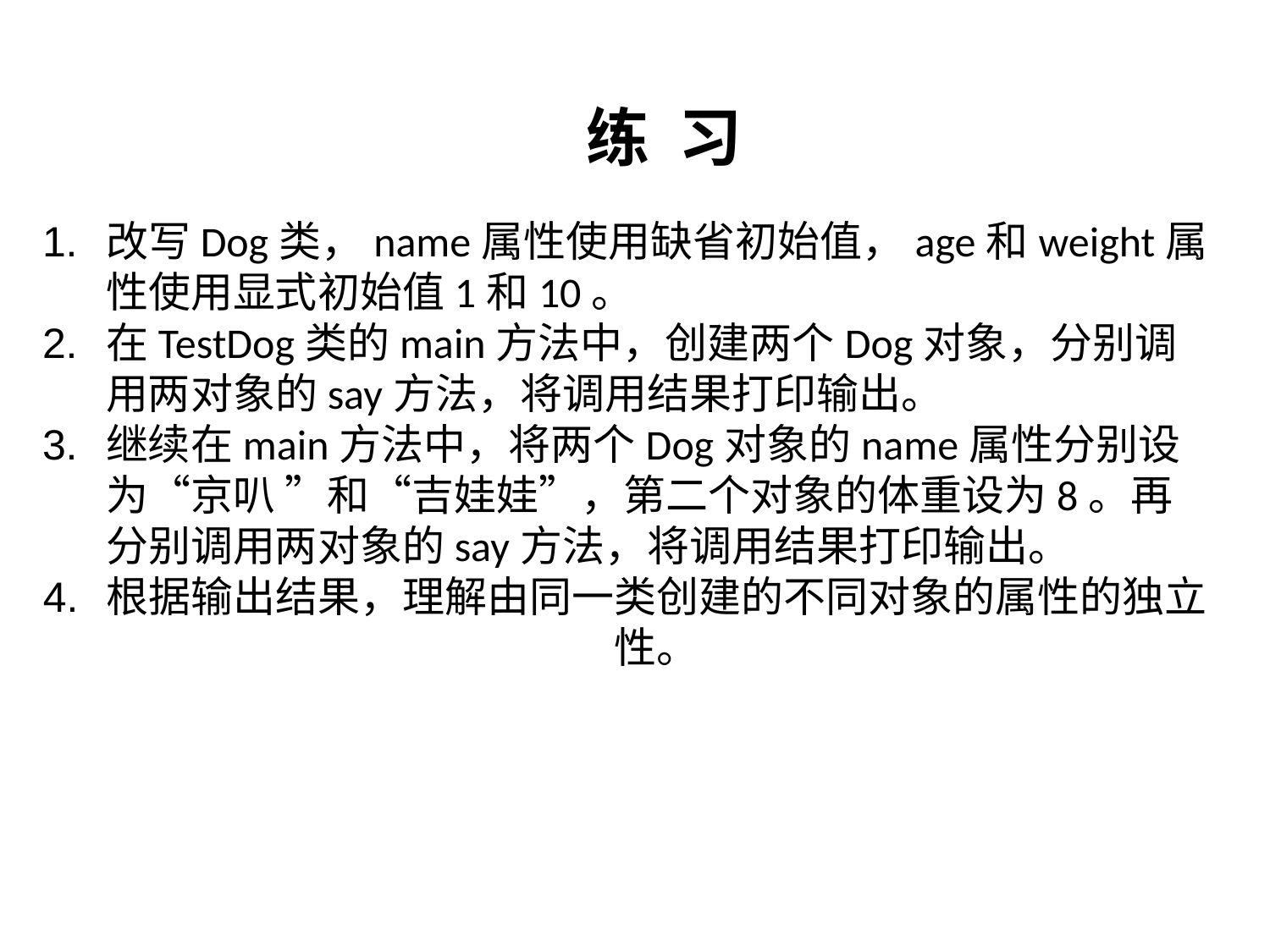

# 练  习
改写Dog类，name属性使用缺省初始值，age和weight属性使用显式初始值1和10。
在TestDog类的main方法中，创建两个Dog对象，分别调用两对象的say方法，将调用结果打印输出。
继续在main方法中，将两个Dog对象的name属性分别设为“京叭 ”和“吉娃娃”，第二个对象的体重设为8。再分别调用两对象的say方法，将调用结果打印输出。
根据输出结果，理解由同一类创建的不同对象的属性的独立性。